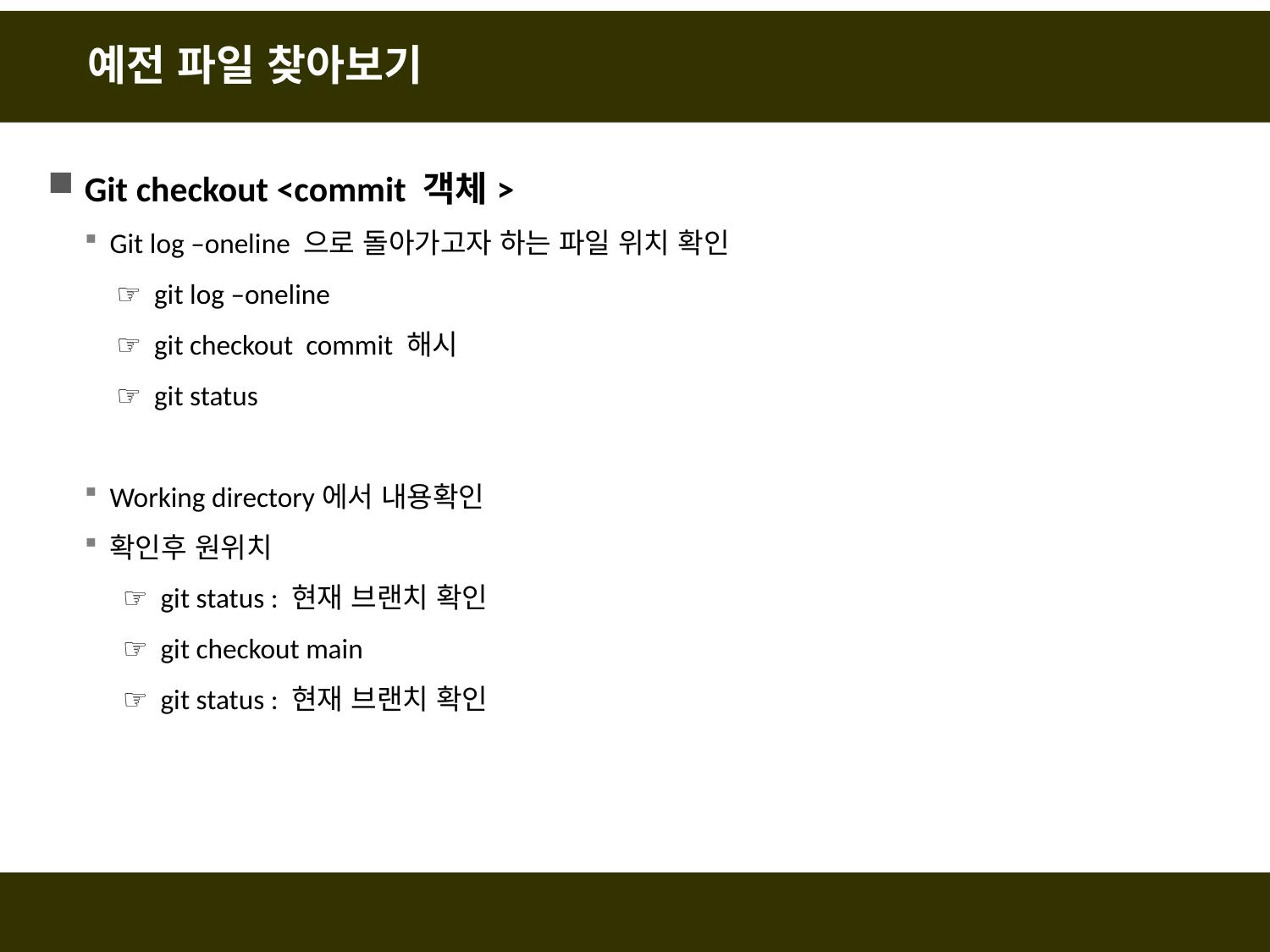

# 예전 파일 찾아보기
Git checkout <commit 객체>
Git log –oneline 으로 돌아가고자 하는 파일 위치 확인
     ☞  git log –oneline
     ☞  git checkout  commit 해시
     ☞  git status

Working directory에서 내용확인
확인후 원위치
      ☞  git status : 현재 브랜치 확인
      ☞  git checkout main
      ☞  git status : 현재 브랜치 확인